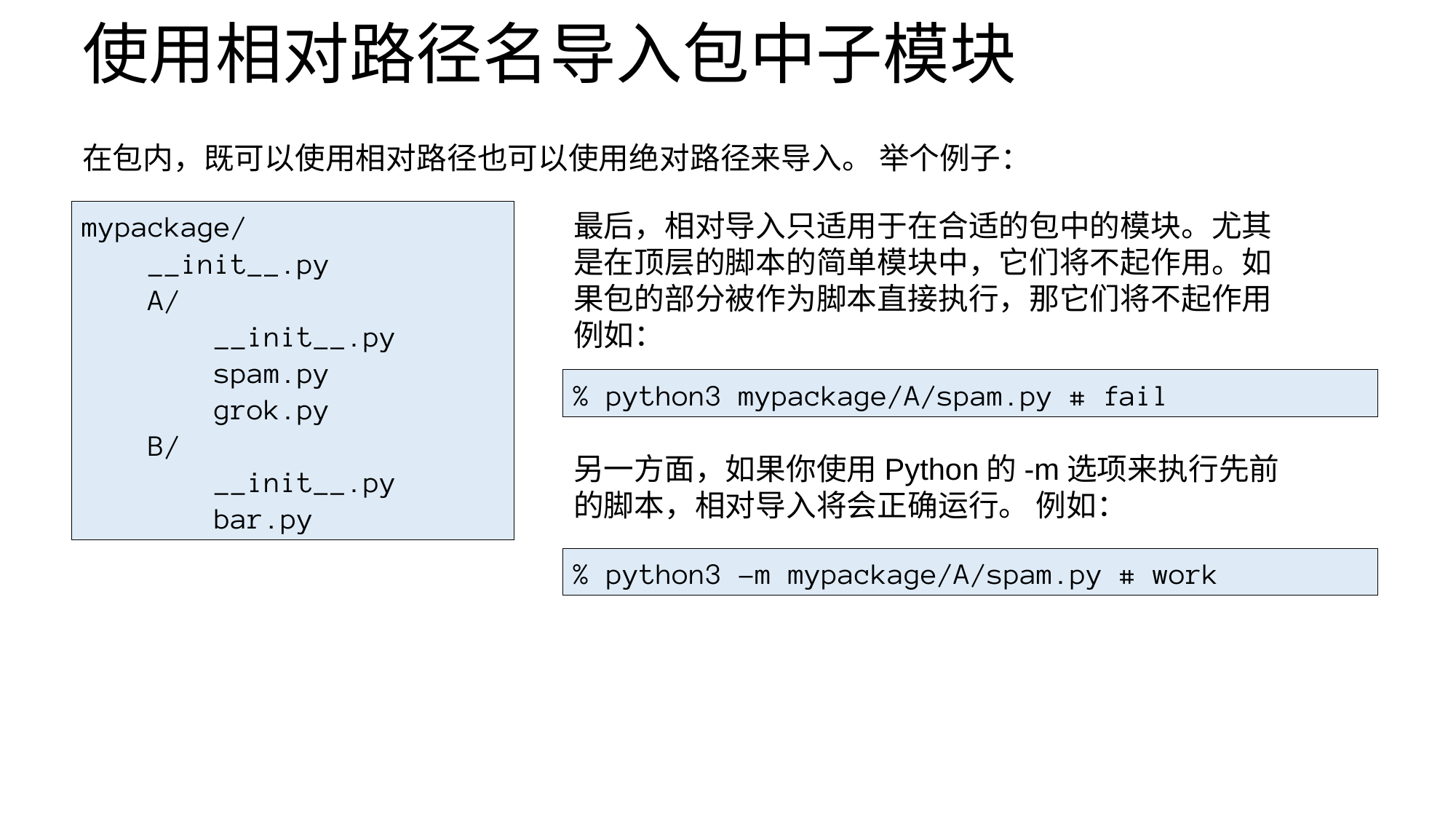

# 使用相对路径名导入包中子模块
在包内，既可以使用相对路径也可以使用绝对路径来导入。 举个例子：
mypackage/
    __init__.py
    A/
        __init__.py
        spam.py
        grok.py
    B/
        __init__.py
        bar.py
最后，相对导入只适用于在合适的包中的模块。尤其是在顶层的脚本的简单模块中，它们将不起作用。如果包的部分被作为脚本直接执行，那它们将不起作用 例如：
% python3 mypackage/A/spam.py # fail
另一方面，如果你使用Python的-m选项来执行先前的脚本，相对导入将会正确运行。 例如：
% python3 -m mypackage/A/spam.py # work